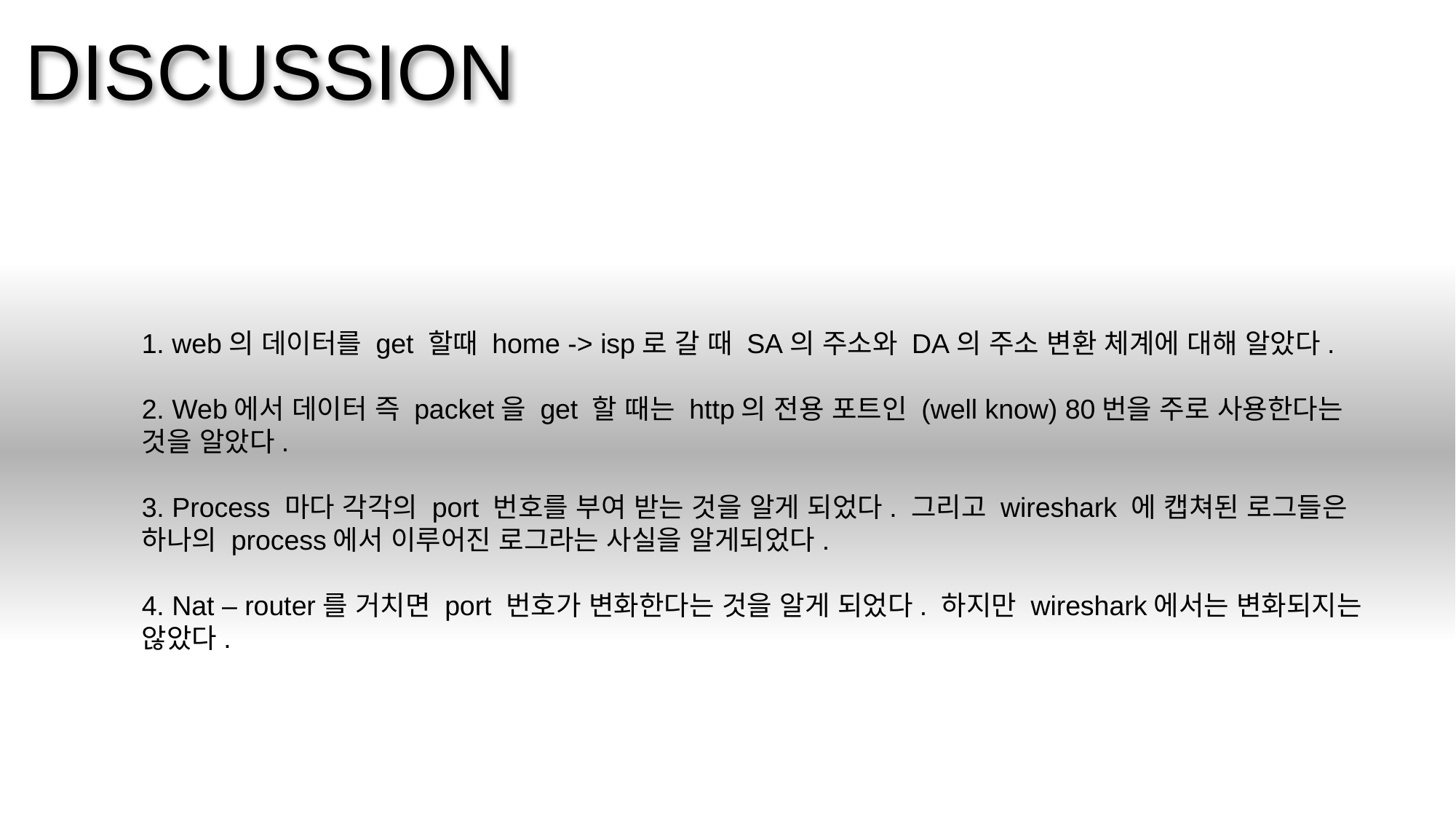

# DISCUSSION

1. web의 데이터를 get 할때 home -> isp로 갈 때 SA의 주소와 DA의 주소 변환 체계에 대해 알았다.

2. Web에서 데이터 즉 packet을 get 할 때는 http의 전용 포트인 (well know) 80번을 주로 사용한다는 것을 알았다.

3. Process 마다 각각의 port 번호를 부여 받는 것을 알게 되었다. 그리고 wireshark 에 캡쳐된 로그들은 하나의 process에서 이루어진 로그라는 사실을 알게되었다.

4. Nat – router를 거치면 port 번호가 변화한다는 것을 알게 되었다. 하지만 wireshark에서는 변화되지는 않았다.